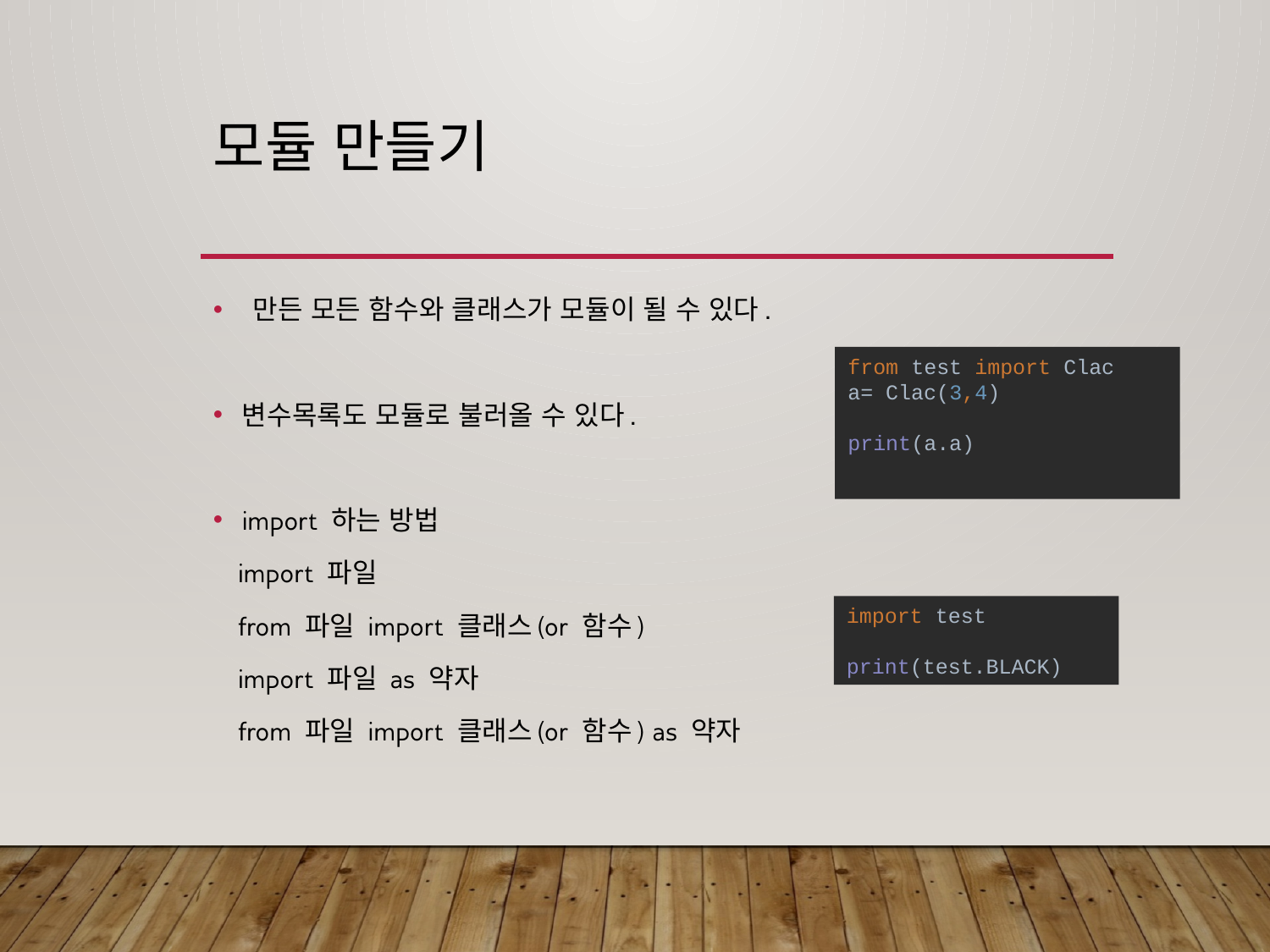

# 모듈 만들기
 만든 모든 함수와 클래스가 모듈이 될 수 있다.

변수목록도 모듈로 불러올 수 있다.

import 하는 방법
   import 파일
   from 파일 import 클래스(or 함수)
   import 파일 as 약자
   from 파일 import 클래스(or 함수) as 약자

from test import Clac
a= Clac(3,4)
print(a.a)
import test
print(test.BLACK)